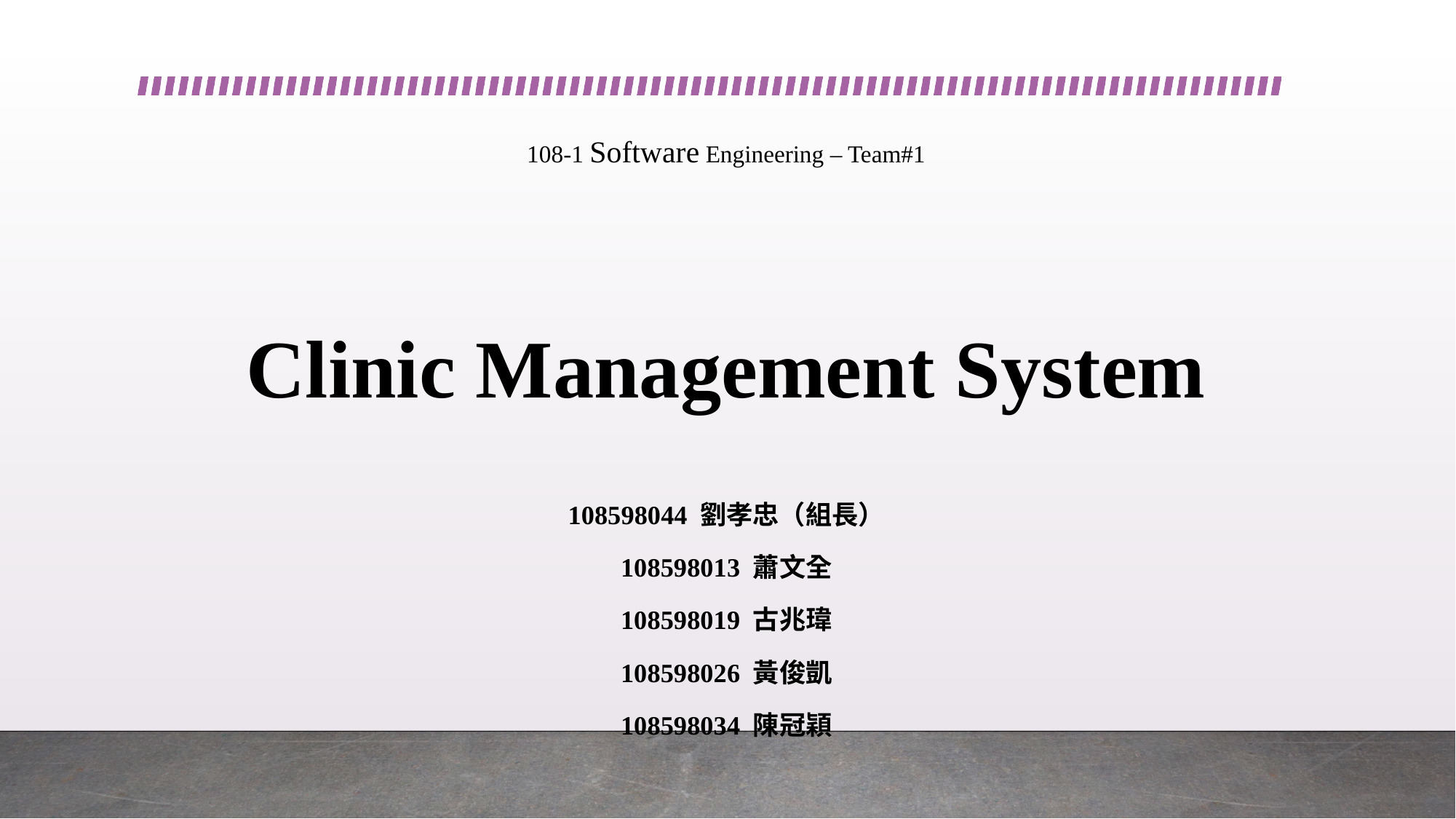

# Clinic Management System
108-1 Software Engineering – Team#1
108598044 劉孝忠（組長）
108598013 蕭文全
108598019 古兆瑋
108598026 黃俊凱
108598034 陳冠穎